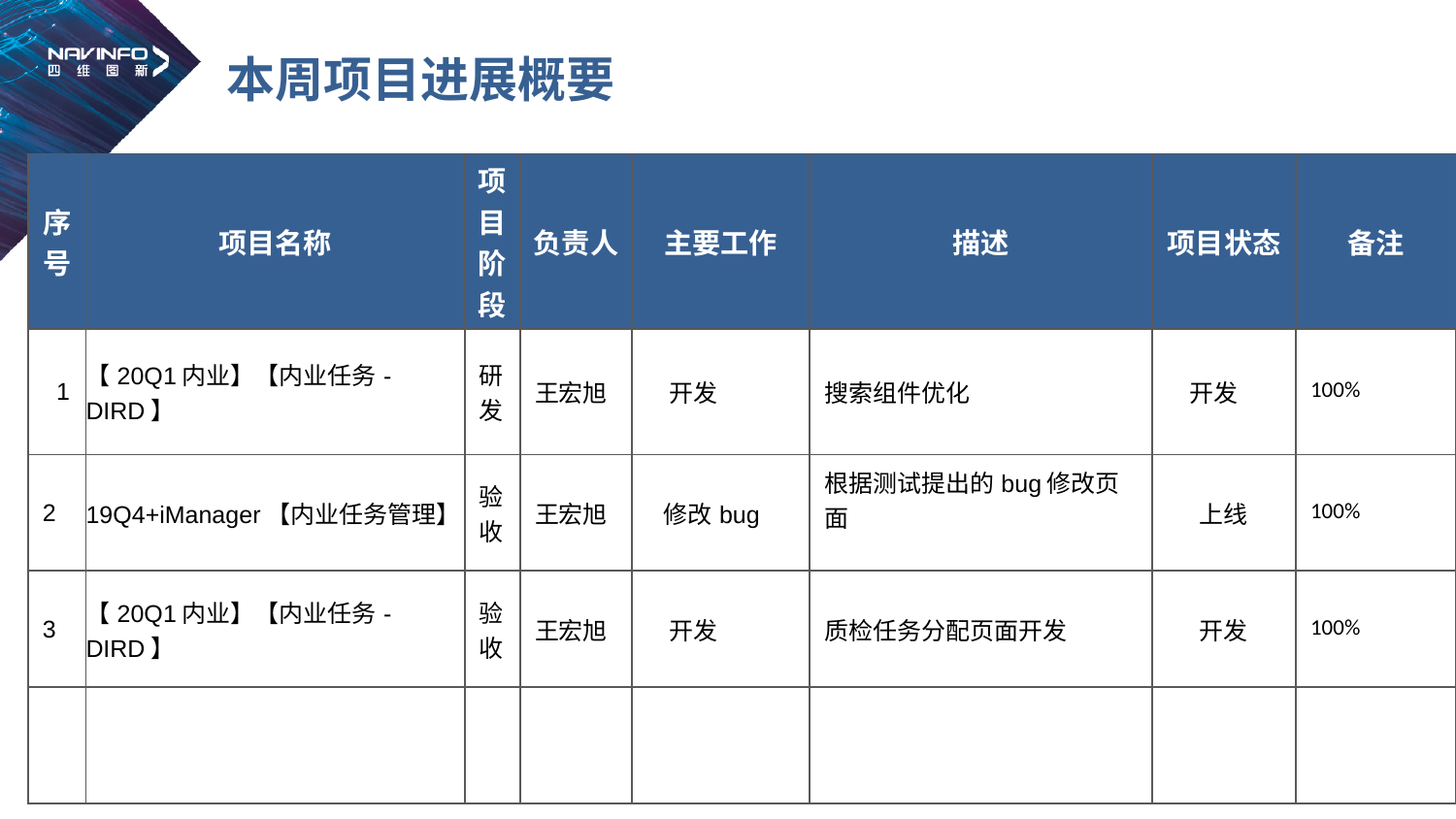

# 本周项目进展概要
| 序号 | 项目名称 | 项目阶段 | 负责人 | 主要工作 | 描述 | 项目状态 | 备注 |
| --- | --- | --- | --- | --- | --- | --- | --- |
| 1 | 【20Q1内业】【内业任务-DIRD】 | 研发 | 王宏旭 | 开发 | 搜索组件优化 | 开发 | 100% |
| 2 | 19Q4+iManager【内业任务管理】 | 验收 | 王宏旭 | 修改bug | 根据测试提出的bug修改页面 | 上线 | 100% |
| 3 | 【20Q1内业】【内业任务-DIRD】 | 验收 | 王宏旭 | 开发 | 质检任务分配页面开发 | 开发 | 100% |
|  |  |  |  |  |  |  |  |